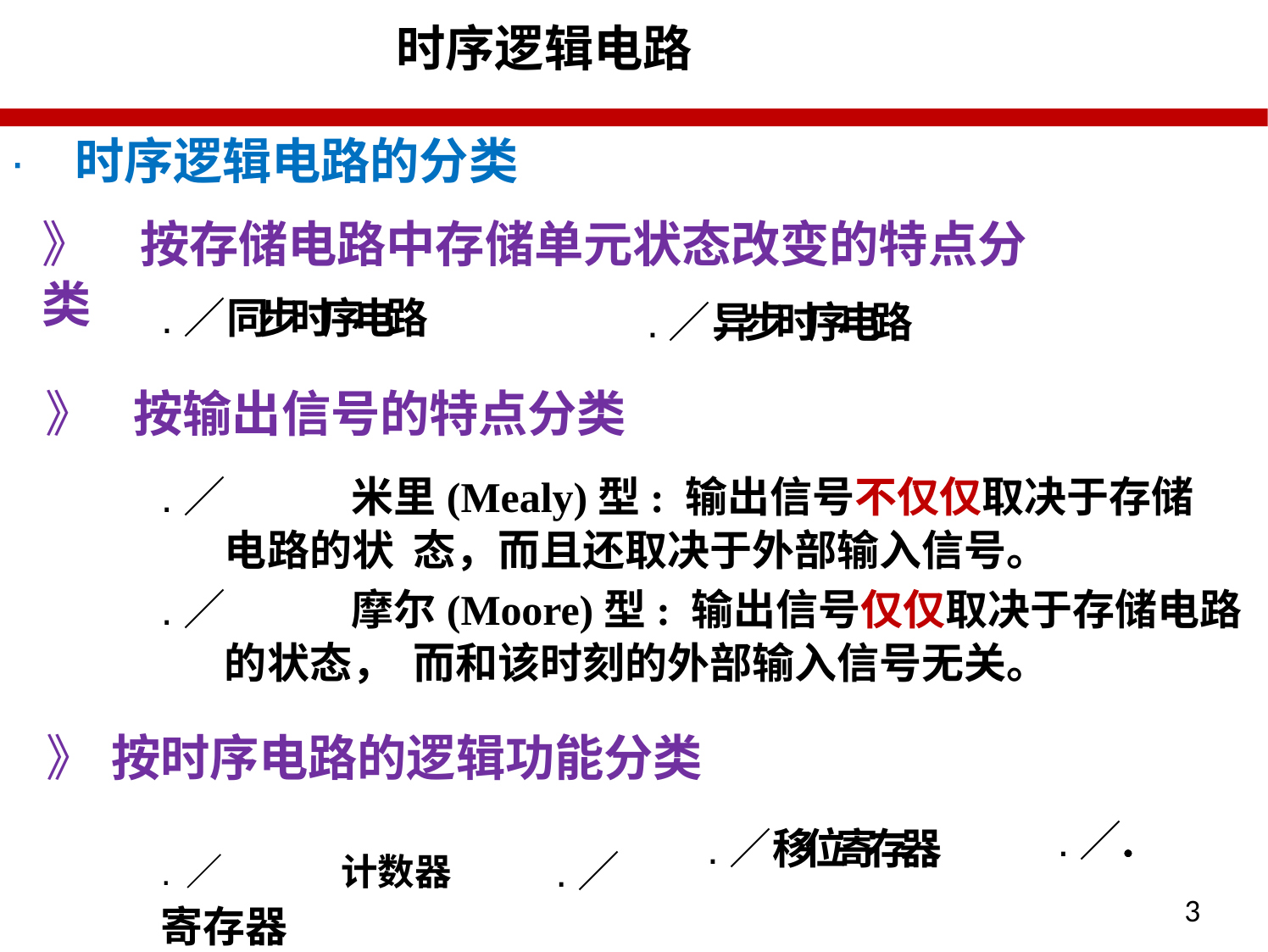

# 时序逻辑电路
·	时序逻辑电路的分类
》	按存储电路中存储单元状态改变的特点分类
.／	同步时序电路
.／	异步时序电路
》	按输出信号的特点分类
.／	米里(Mealy)型: 输出信号不仅仅取决于存储电路的状  态，而且还取决于外部输入信号。
.／	摩尔(Moore)型: 输出信号仅仅取决于存储电路的状态，  而和该时刻的外部输入信号无关。
》	按时序电路的逻辑功能分类
.／	计数器	.／	寄存器
.／	......
.／	移位寄存器
3